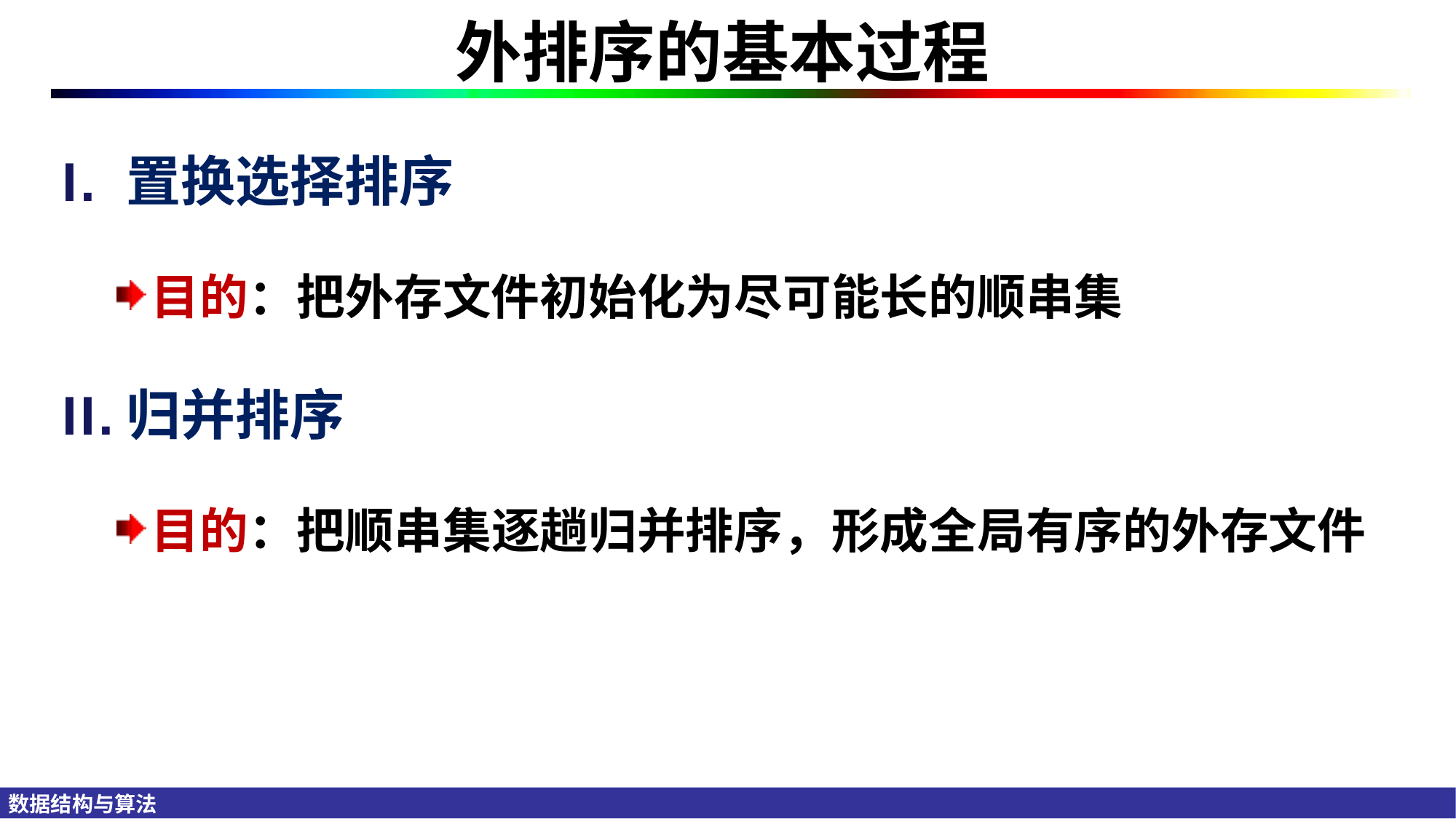

# 外排序的基本过程
置换选择排序
目的：把外存文件初始化为尽可能长的顺串集
归并排序
目的：把顺串集逐趟归并排序，形成全局有序的外存文件